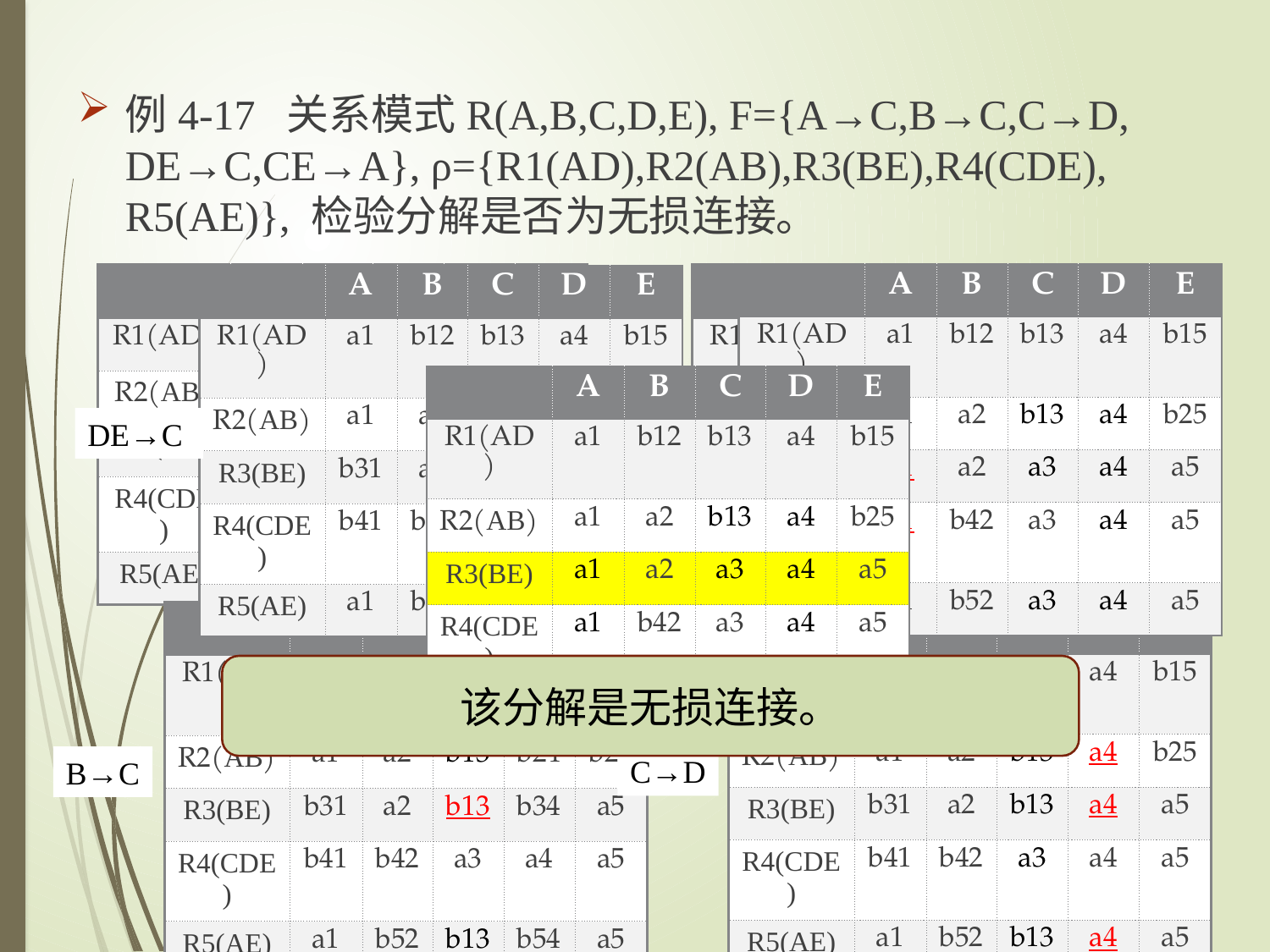

例4-17  关系模式R(A,B,C,D,E), F={A→C,B→C,C→D, DE→C,CE→A}, ρ={R1(AD),R2(AB),R3(BE),R4(CDE), R5(AE)}, 检验分解是否为无损连接。

|  | A | B | C | D | E |
| --- | --- | --- | --- | --- | --- |
| R1(AD) | a1 | b12 | b13 | a4 | b15 |
| R2(AB) | a1 | a2 | b23 | b24 | b25 |
| R3(BE) | b31 | a2 | b33 | b34 | a5 |
| R4(CDE) | b41 | b42 | a3 | a4 | a5 |
| R5(AE) | a1 | b52 | b53 | b54 | a5 |
|  | A | B | C | D | E |
| --- | --- | --- | --- | --- | --- |
| R1(AD) | a1 | b12 | b13 | a4 | b15 |
| R2(AB) | a1 | a2 | b13 | b24 | b25 |
| R3(BE) | b31 | a2 | b33 | b34 | a5 |
| R4(CDE) | b41 | b42 | a3 | a4 | a5 |
| R5(AE) | a1 | b52 | b13 | b54 | a5 |
|  | A | B | C | D | E |
| --- | --- | --- | --- | --- | --- |
| R1(AD) | a1 | b12 | b13 | a4 | b15 |
| R2(AB) | a1 | a2 | b13 | a4 | b25 |
| R3(BE) | a1 | a2 | a3 | a4 | a5 |
| R4(CDE) | a1 | b42 | a3 | a4 | a5 |
| R5(AE) | a1 | b52 | a3 | a4 | a5 |
|  | A | B | C | D | E |
| --- | --- | --- | --- | --- | --- |
| R1(AD) | a1 | b12 | b13 | a4 | b15 |
| R2(AB) | a1 | a2 | b13 | a4 | b25 |
| R3(BE) | b31 | a2 | a3 | a4 | a5 |
| R4(CDE) | b41 | b42 | a3 | a4 | a5 |
| R5(AE) | a1 | b52 | a3 | a4 | a5 |
|  | A | B | C | D | E |
| --- | --- | --- | --- | --- | --- |
| R1(AD) | a1 | b12 | b13 | a4 | b15 |
| R2(AB) | a1 | a2 | b13 | a4 | b25 |
| R3(BE) | a1 | a2 | a3 | a4 | a5 |
| R4(CDE) | a1 | b42 | a3 | a4 | a5 |
| R5(AE) | a1 | b52 | a3 | a4 | a5 |
CE→A
DE→C
A→C
|  | A | B | C | D | E |
| --- | --- | --- | --- | --- | --- |
| R1(AD) | a1 | b12 | b13 | a4 | b15 |
| R2(AB) | a1 | a2 | b13 | b24 | b25 |
| R3(BE) | b31 | a2 | b13 | b34 | a5 |
| R4(CDE) | b41 | b42 | a3 | a4 | a5 |
| R5(AE) | a1 | b52 | b13 | b54 | a5 |
|  | A | B | C | D | E |
| --- | --- | --- | --- | --- | --- |
| R1(AD) | a1 | b12 | b13 | a4 | b15 |
| R2(AB) | a1 | a2 | b13 | a4 | b25 |
| R3(BE) | b31 | a2 | b13 | a4 | a5 |
| R4(CDE) | b41 | b42 | a3 | a4 | a5 |
| R5(AE) | a1 | b52 | b13 | a4 | a5 |
该分解是无损连接。
C→D
B→C